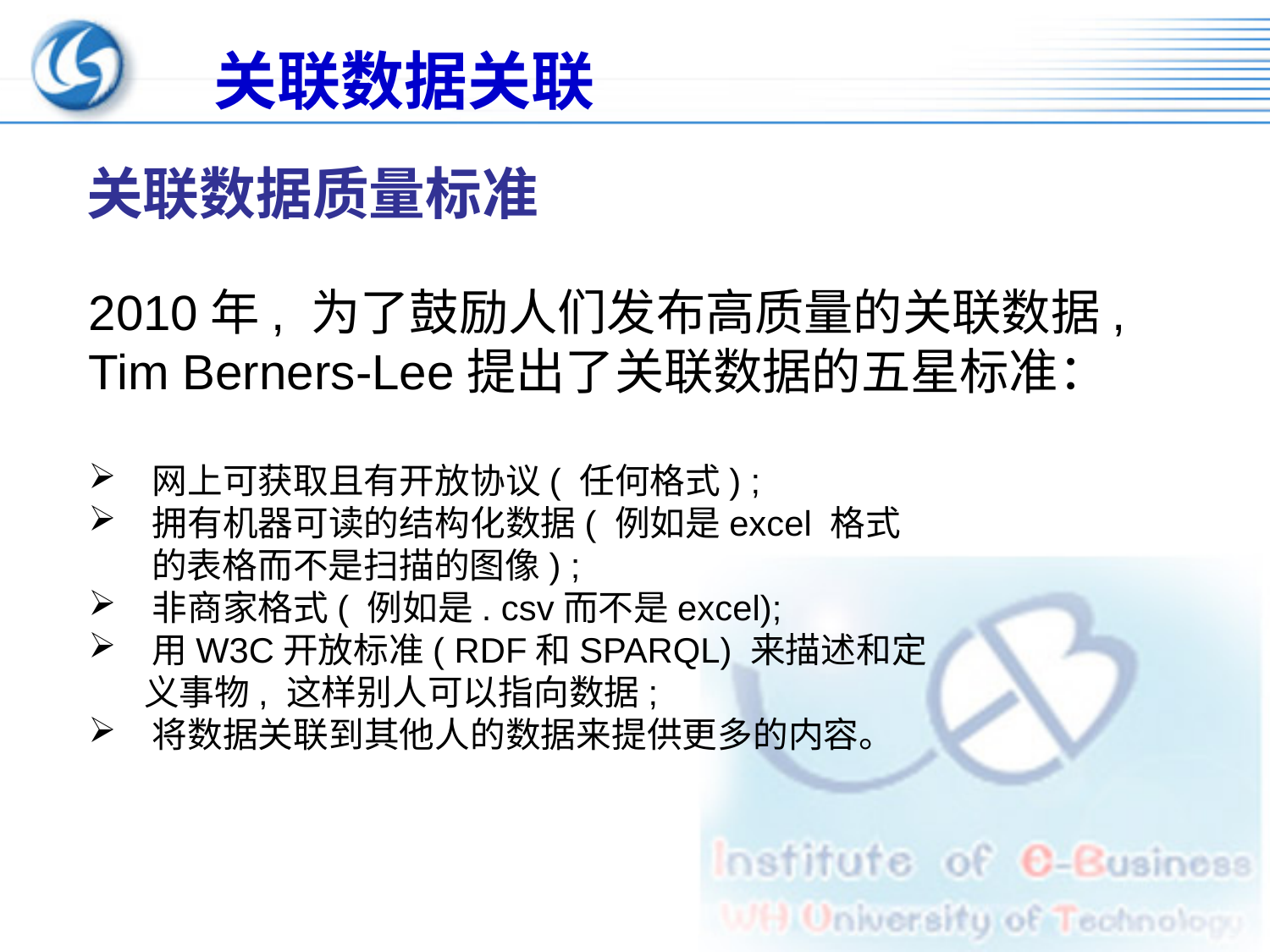

# 关联数据关联
关联数据质量标准
2010年, 为了鼓励人们发布高质量的关联数据,
Tim Berners-Lee提出了关联数据的五星标准：

网上可获取且有开放协议( 任何格式) ;
拥有机器可读的结构化数据( 例如是excel 格式
       的表格而不是扫描的图像) ;
非商家格式( 例如是. csv而不是excel);
用W3C开放标准( RDF和SPARQL) 来描述和定
      义事物, 这样别人可以指向数据;
将数据关联到其他人的数据来提供更多的内容。